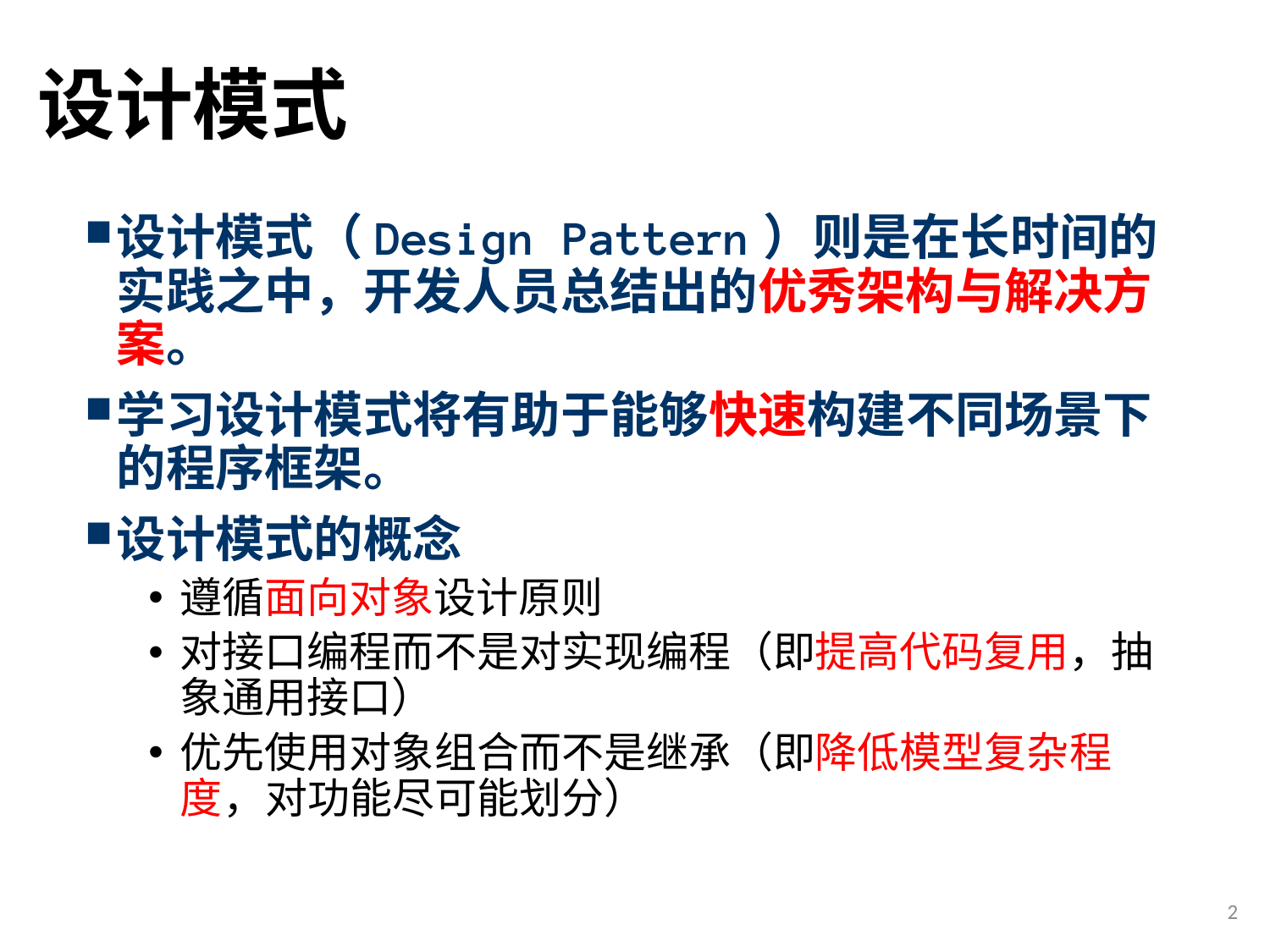

# 设计模式
设计模式（Design Pattern）则是在长时间的实践之中，开发人员总结出的优秀架构与解决方案。
学习设计模式将有助于能够快速构建不同场景下的程序框架。
设计模式的概念
遵循面向对象设计原则
对接口编程而不是对实现编程（即提高代码复用，抽象通用接口）
优先使用对象组合而不是继承（即降低模型复杂程度，对功能尽可能划分）

2